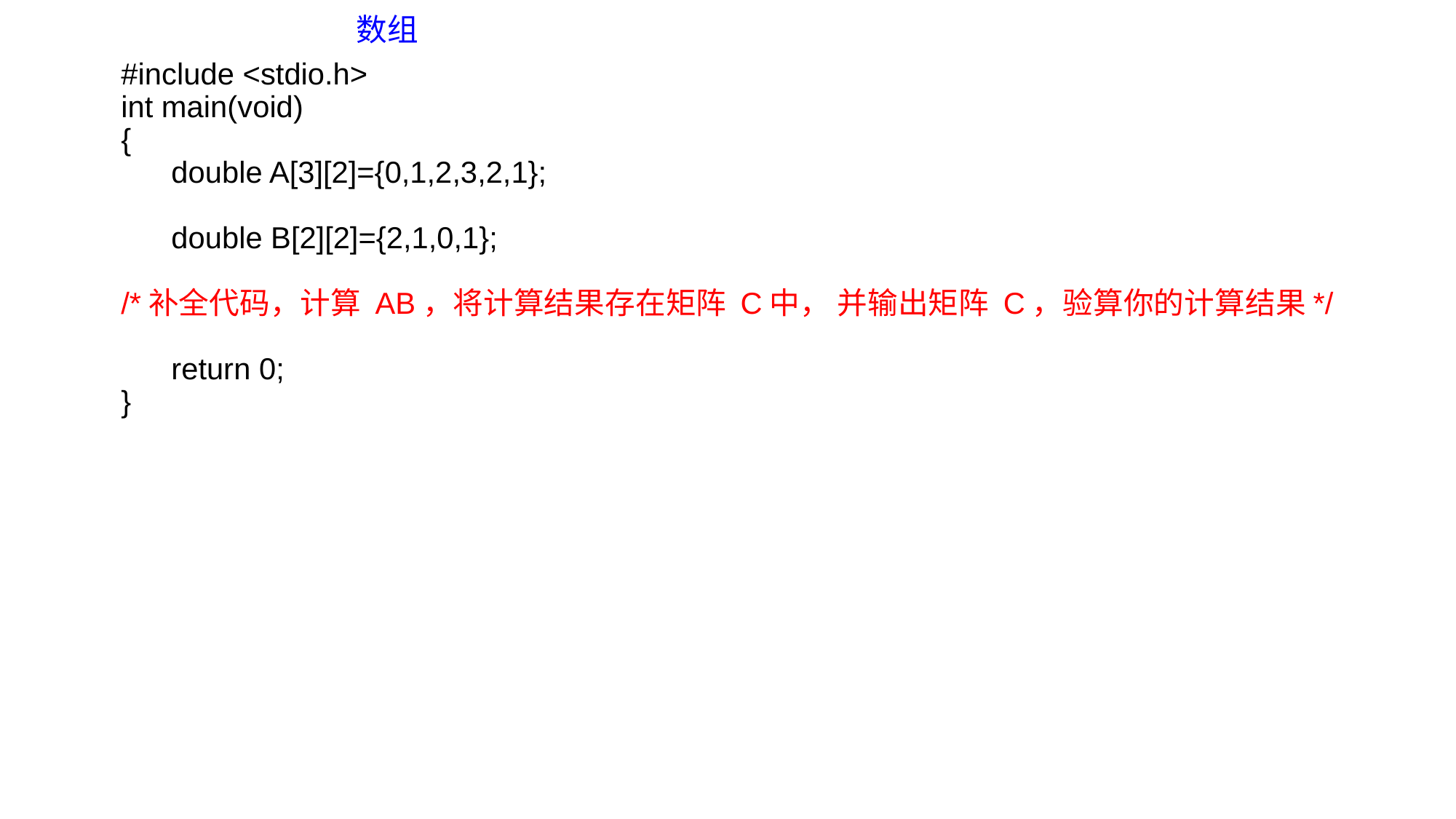

# 数组
#include <stdio.h>
int main(void)
{
      double A[3][2]={0,1,2,3,2,1};

      double B[2][2]={2,1,0,1};

/*补全代码，计算 AB，将计算结果存在矩阵 C中， 并输出矩阵 C，验算你的计算结果*/

      return 0;
}